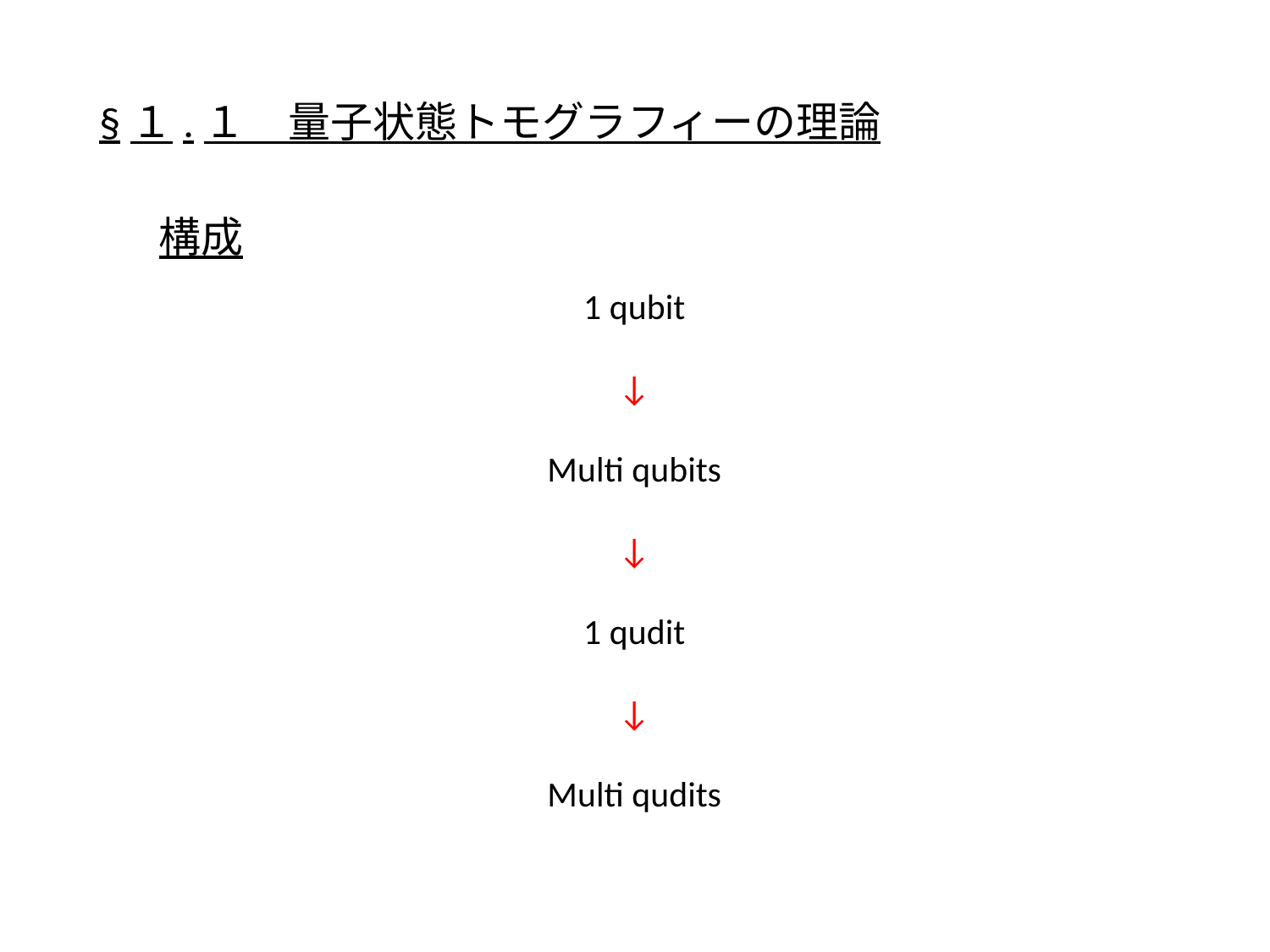

§１.１　量子状態トモグラフィーの理論
構成
1 qubit
↓
Multi qubits
↓
1 qudit
↓
Multi qudits